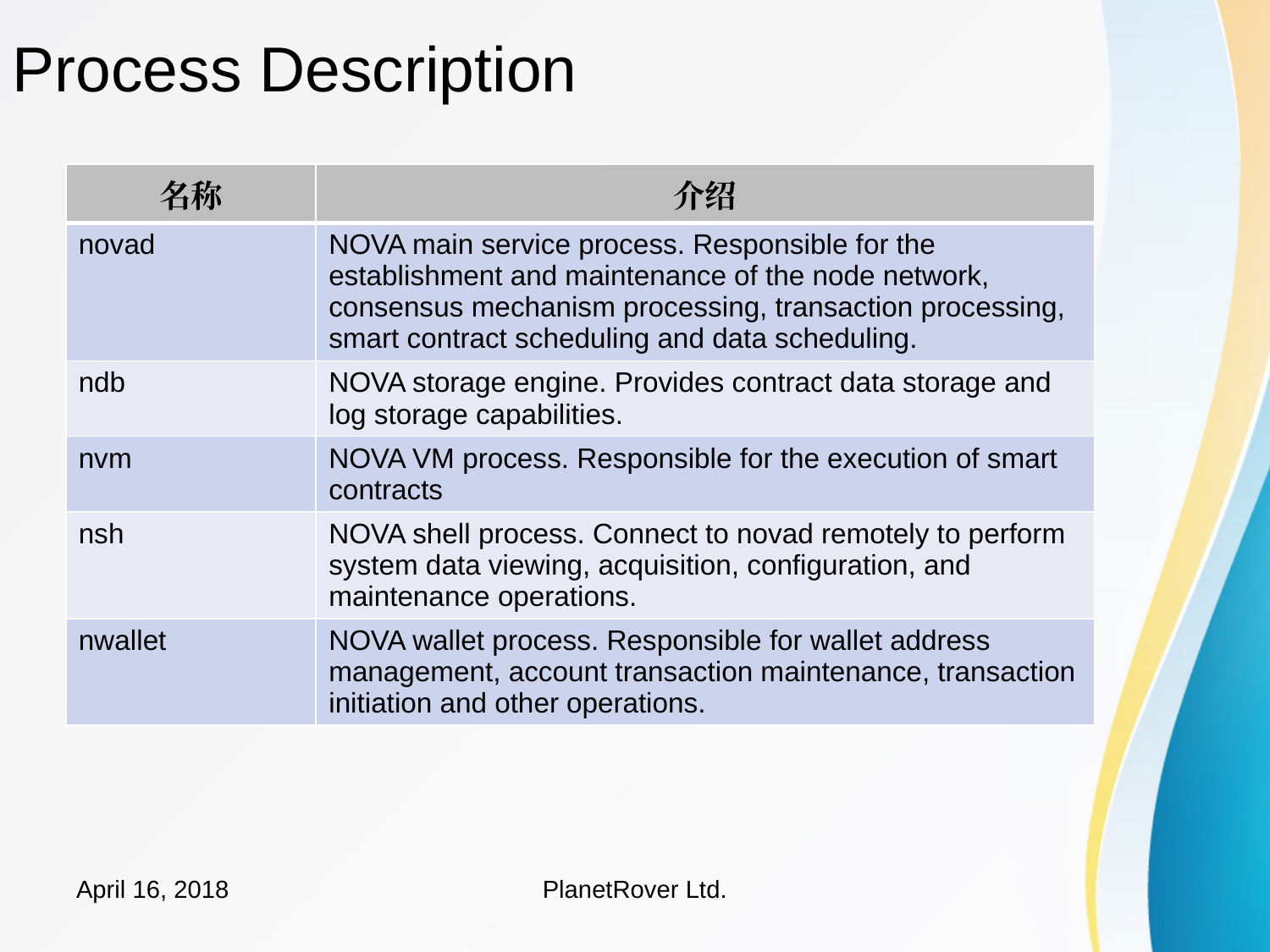

Process Description
| 名称 | 介绍 |
| --- | --- |
| novad | NOVA main service process. Responsible for the establishment and maintenance of the node network, consensus mechanism processing, transaction processing, smart contract scheduling and data scheduling. |
| ndb | NOVA storage engine. Provides contract data storage and log storage capabilities. |
| nvm | NOVA VM process. Responsible for the execution of smart contracts |
| nsh | NOVA shell process. Connect to novad remotely to perform system data viewing, acquisition, configuration, and maintenance operations. |
| nwallet | NOVA wallet process. Responsible for wallet address management, account transaction maintenance, transaction initiation and other operations. |
April 16, 2018
PlanetRover Ltd.